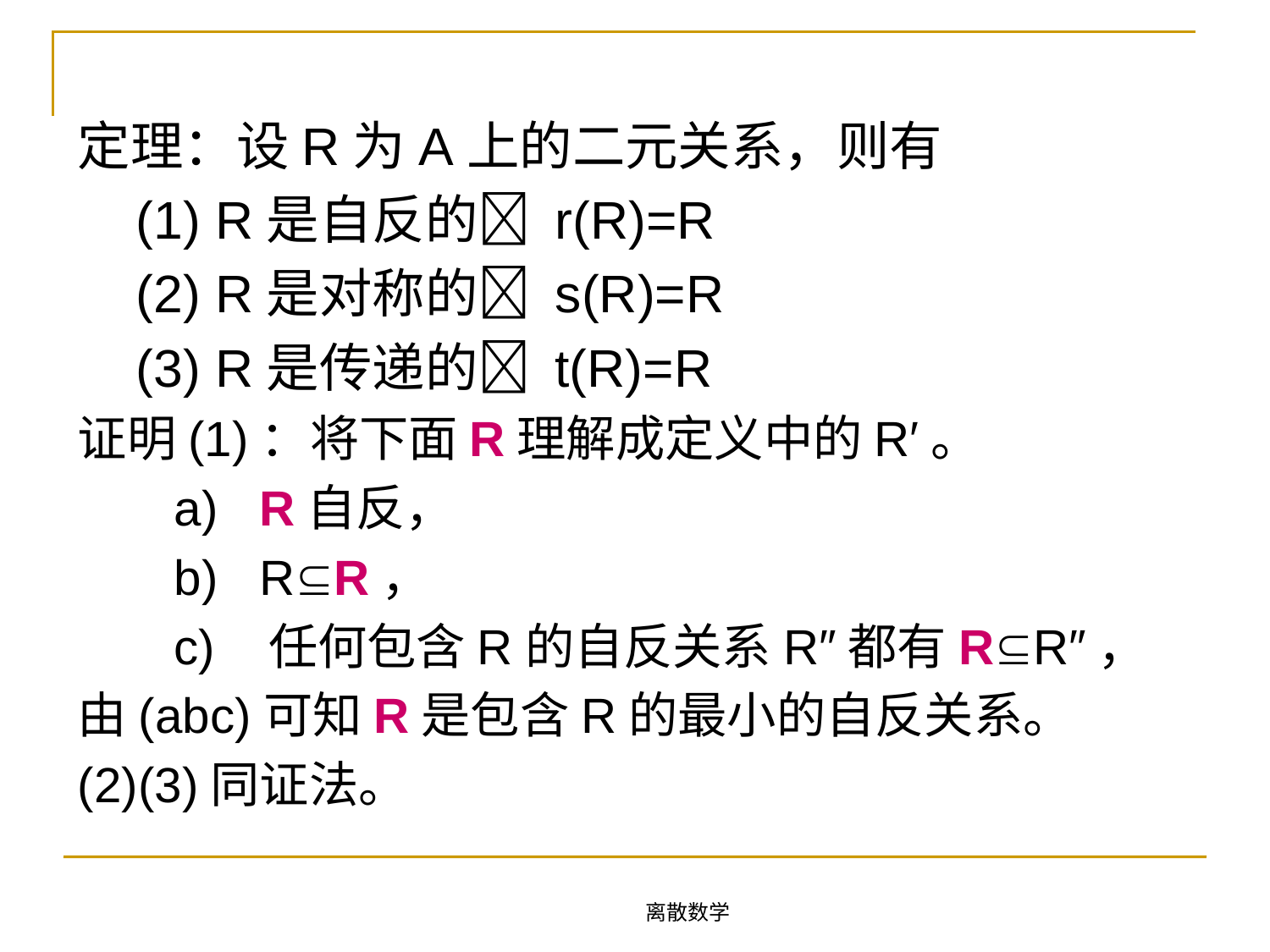

定理：设R为A上的二元关系，则有
    (1) R是自反的⇔ r(R)=R
    (2) R是对称的⇔ s(R)=R
    (3) R是传递的⇔ t(R)=R
证明(1)：将下面R理解成定义中的R′。
       a)   R自反，
       b)   R⊆R，
       c)   任何包含R的自反关系R″都有R⊆R″，
由(abc)可知R是包含R的最小的自反关系。
(2)(3)同证法。

离散数学
18